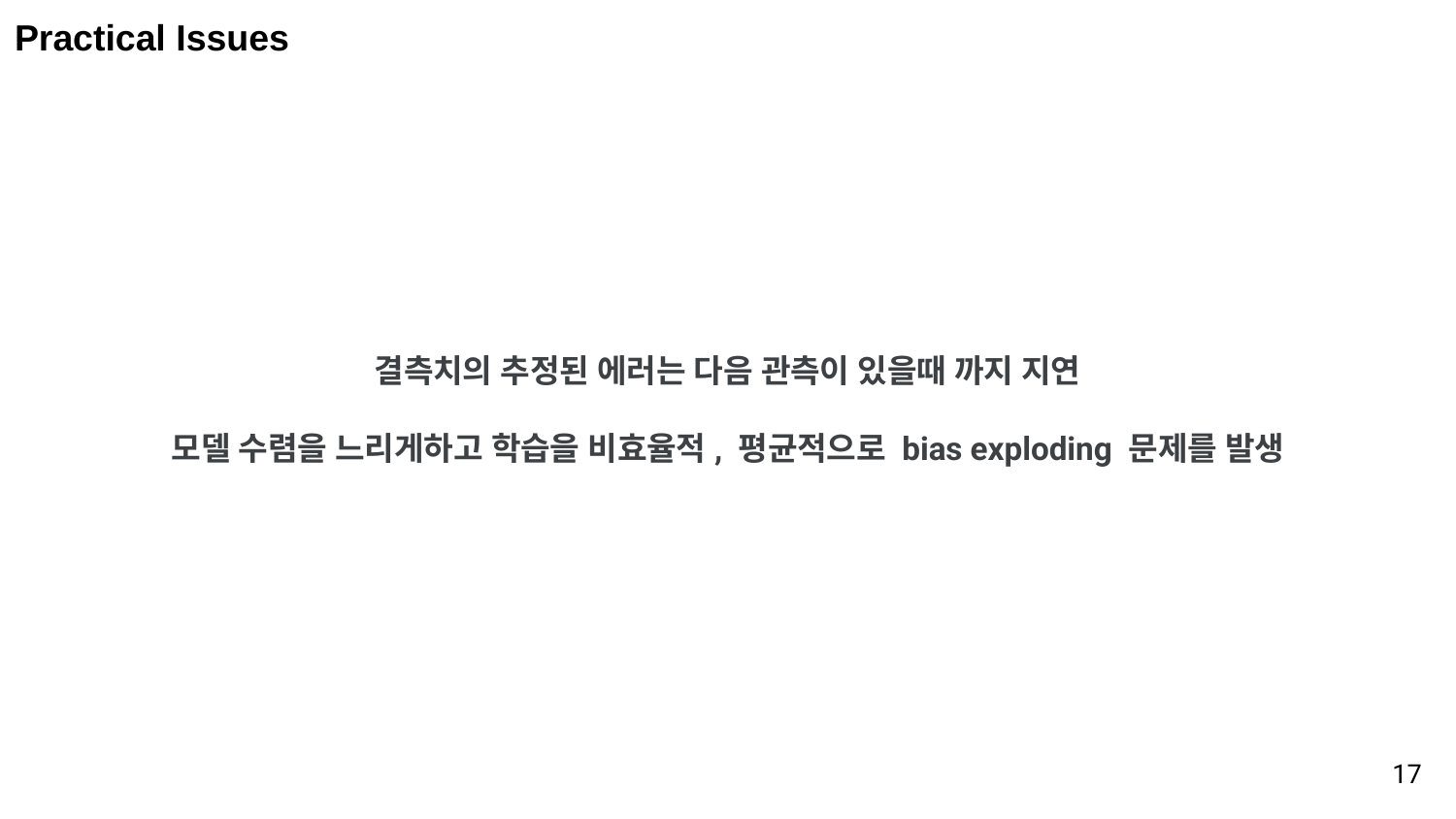

Practical Issues
결측치의 추정된 에러는 다음 관측이 있을때 까지 지연

모델 수렴을 느리게하고 학습을 비효율적, 평균적으로 bias exploding 문제를 발생
17